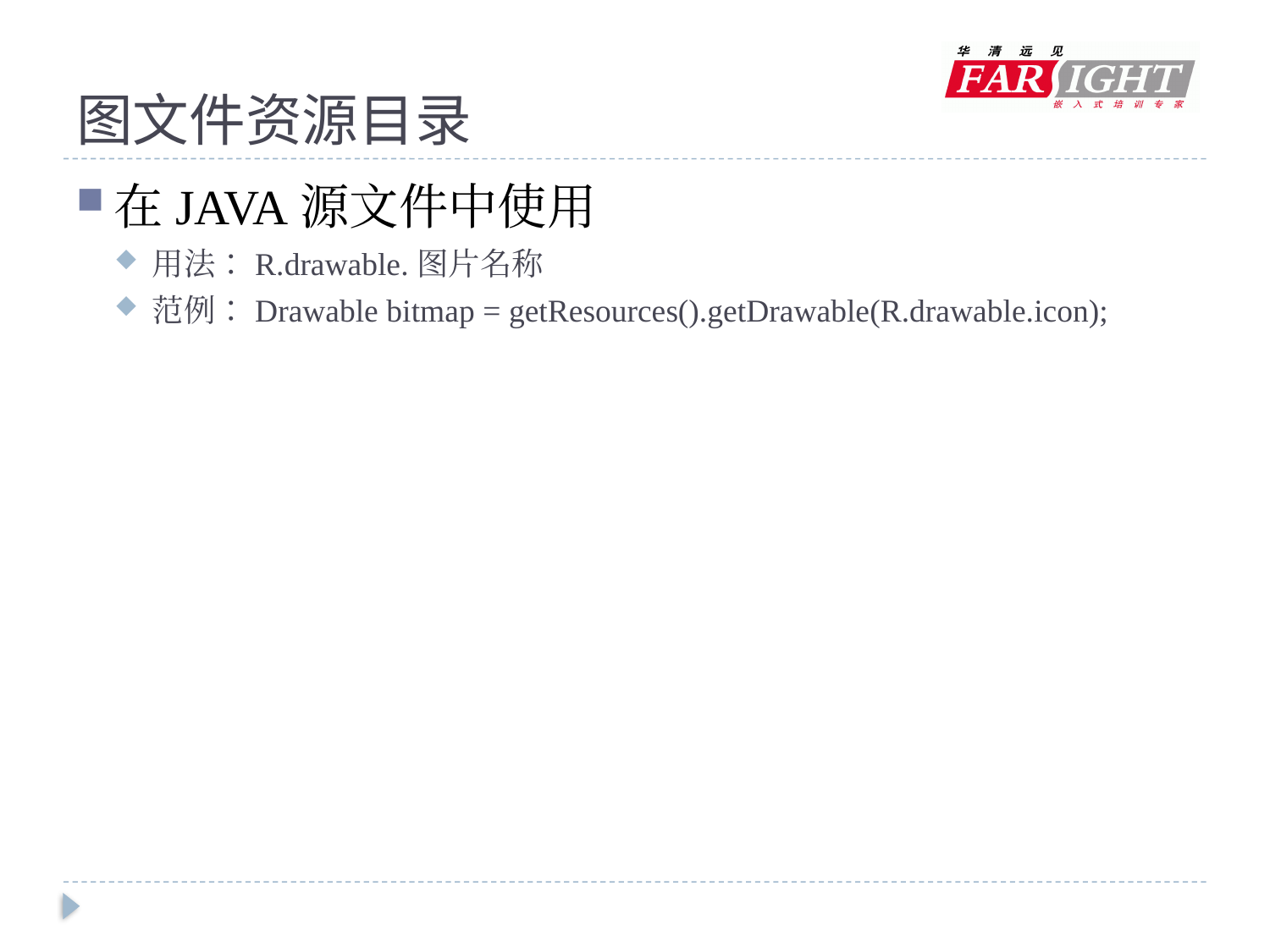

# 图文件资源目录
在JAVA源文件中使用
用法：R.drawable.图片名称
范例：Drawable bitmap = getResources().getDrawable(R.drawable.icon);